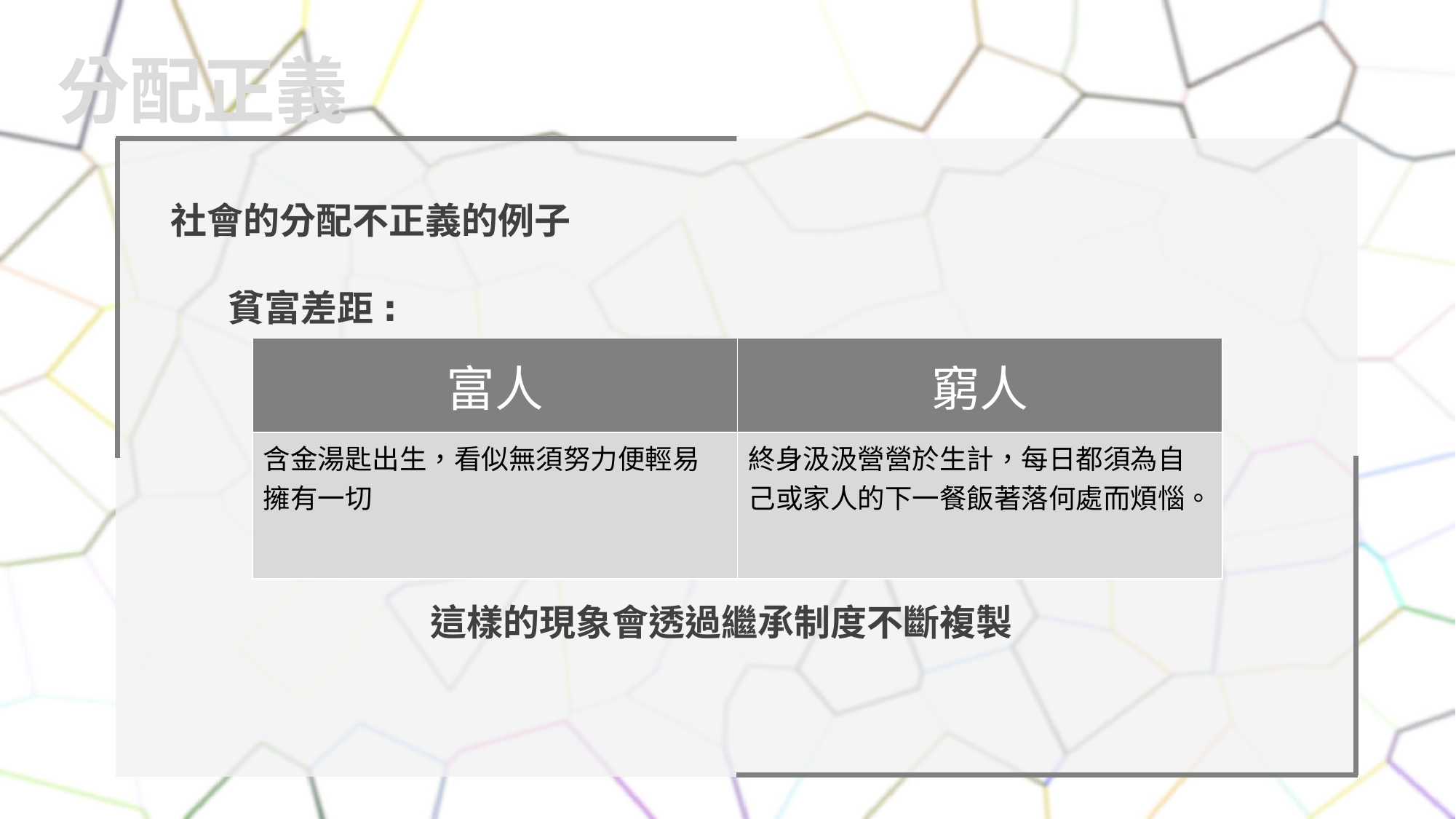

分配正義

社會的分配不正義的例子

      貧富差距:

| 富人 | 窮人 |
| --- | --- |
| 含金湯匙出生，看似無須努力便輕易擁有一切 | 終身汲汲營營於生計，每日都須為自己或家人的下一餐飯著落何處而煩惱。 |
這樣的現象會透過繼承制度不斷複製